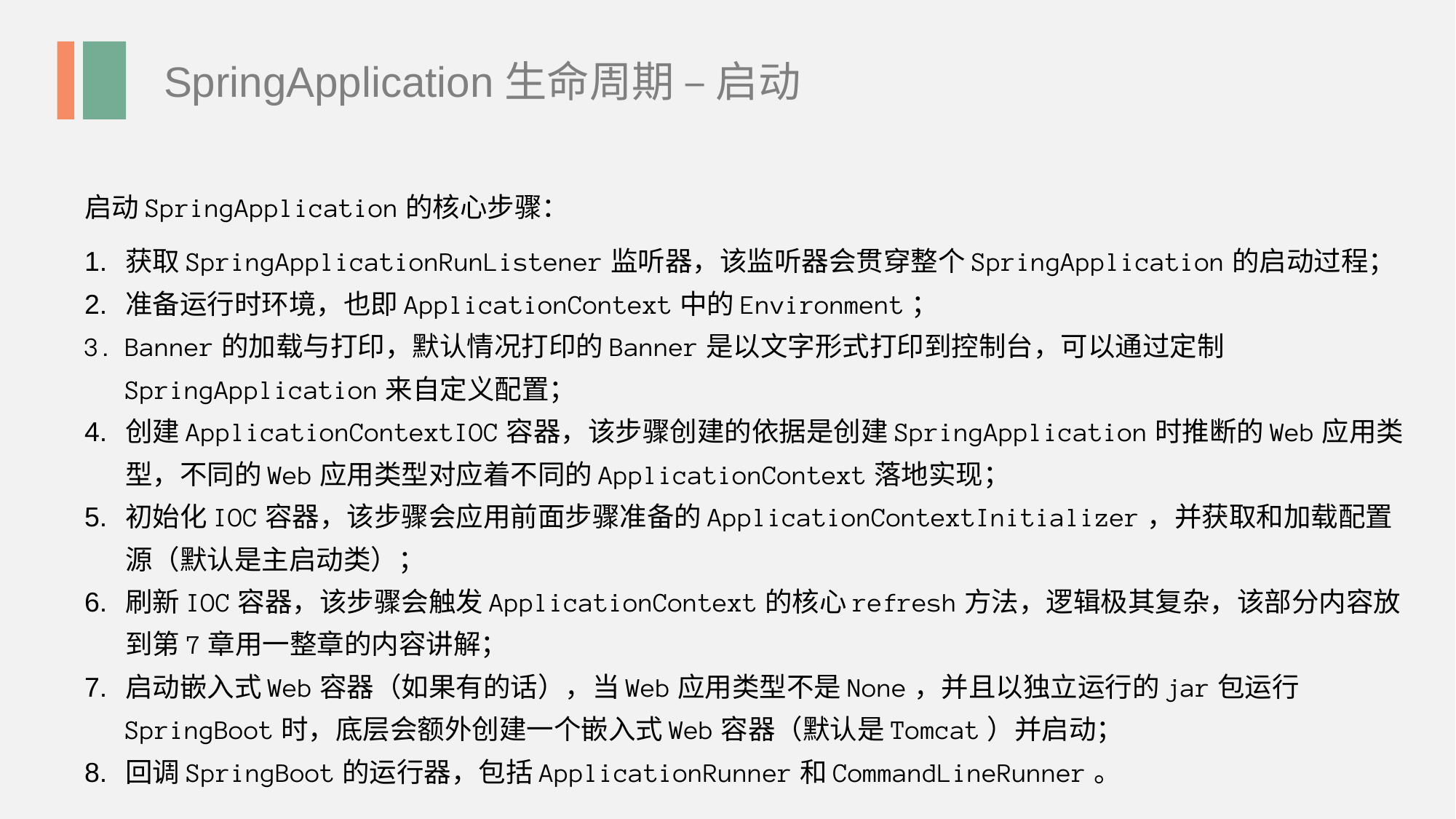

SpringApplication生命周期 – 启动
启动SpringApplication的核心步骤：
获取SpringApplicationRunListener监听器，该监听器会贯穿整个SpringApplication的启动过程；
准备运行时环境，也即ApplicationContext中的Environment；
Banner的加载与打印，默认情况打印的Banner是以文字形式打印到控制台，可以通过定制SpringApplication来自定义配置；
创建ApplicationContextIOC容器，该步骤创建的依据是创建SpringApplication时推断的Web应用类型，不同的Web应用类型对应着不同的ApplicationContext落地实现；
初始化IOC容器，该步骤会应用前面步骤准备的ApplicationContextInitializer，并获取和加载配置源（默认是主启动类）；
刷新IOC容器，该步骤会触发ApplicationContext的核心refresh方法，逻辑极其复杂，该部分内容放到第7章用一整章的内容讲解；
启动嵌入式Web容器（如果有的话），当Web应用类型不是None，并且以独立运行的jar包运行SpringBoot时，底层会额外创建一个嵌入式Web容器（默认是Tomcat）并启动；
回调SpringBoot的运行器，包括ApplicationRunner和CommandLineRunner。